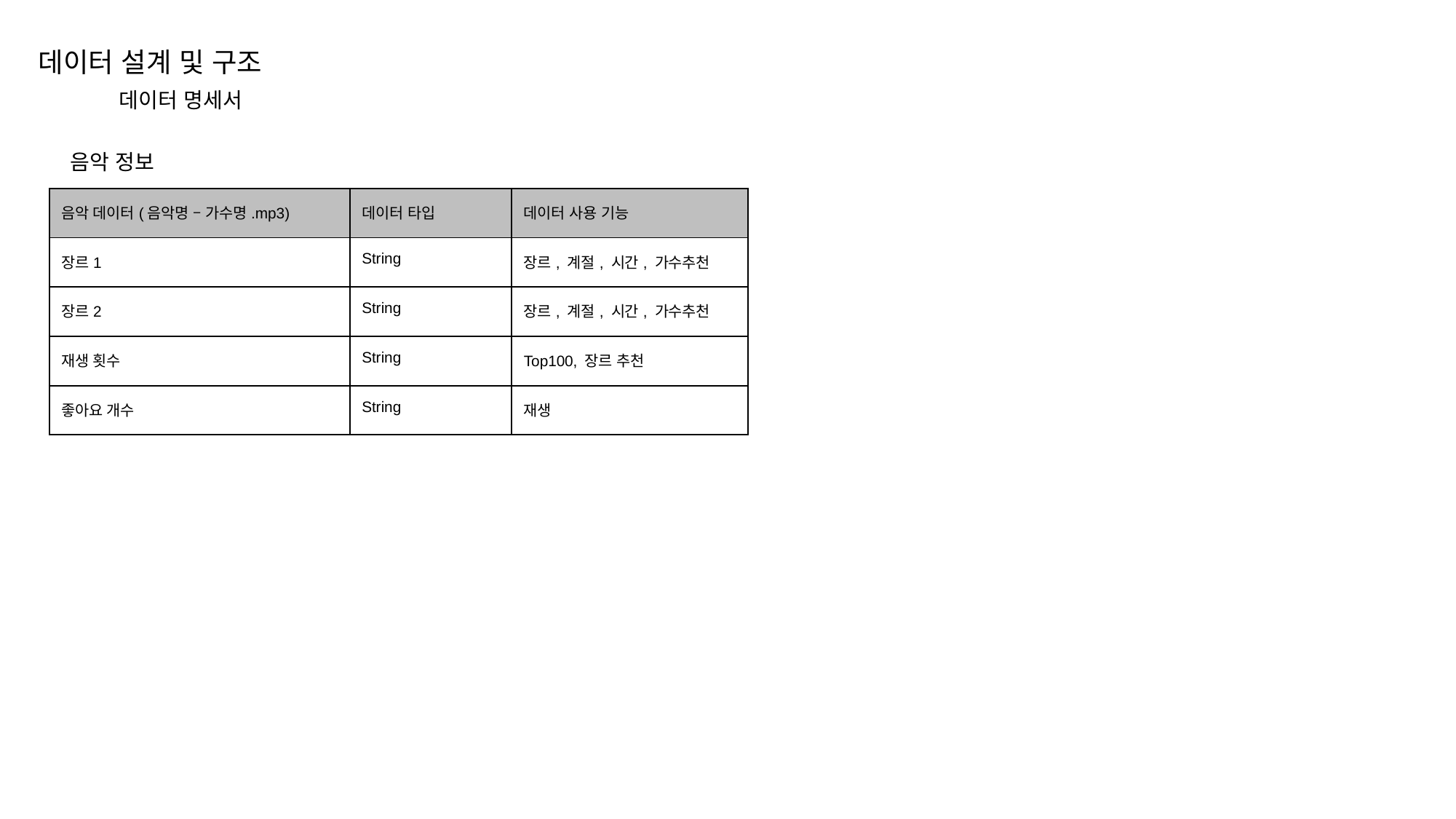

데이터 설계 및 구조
데이터 명세서
음악 정보
| 음악 데이터(음악명 – 가수명.mp3) | 데이터 타입 | 데이터 사용 기능 |
| --- | --- | --- |
| 장르1 | String | 장르, 계절, 시간, 가수추천 |
| 장르2 | String | 장르, 계절, 시간, 가수추천 |
| 재생 횟수 | String | Top100, 장르 추천 |
| 좋아요 개수 | String | 재생 |